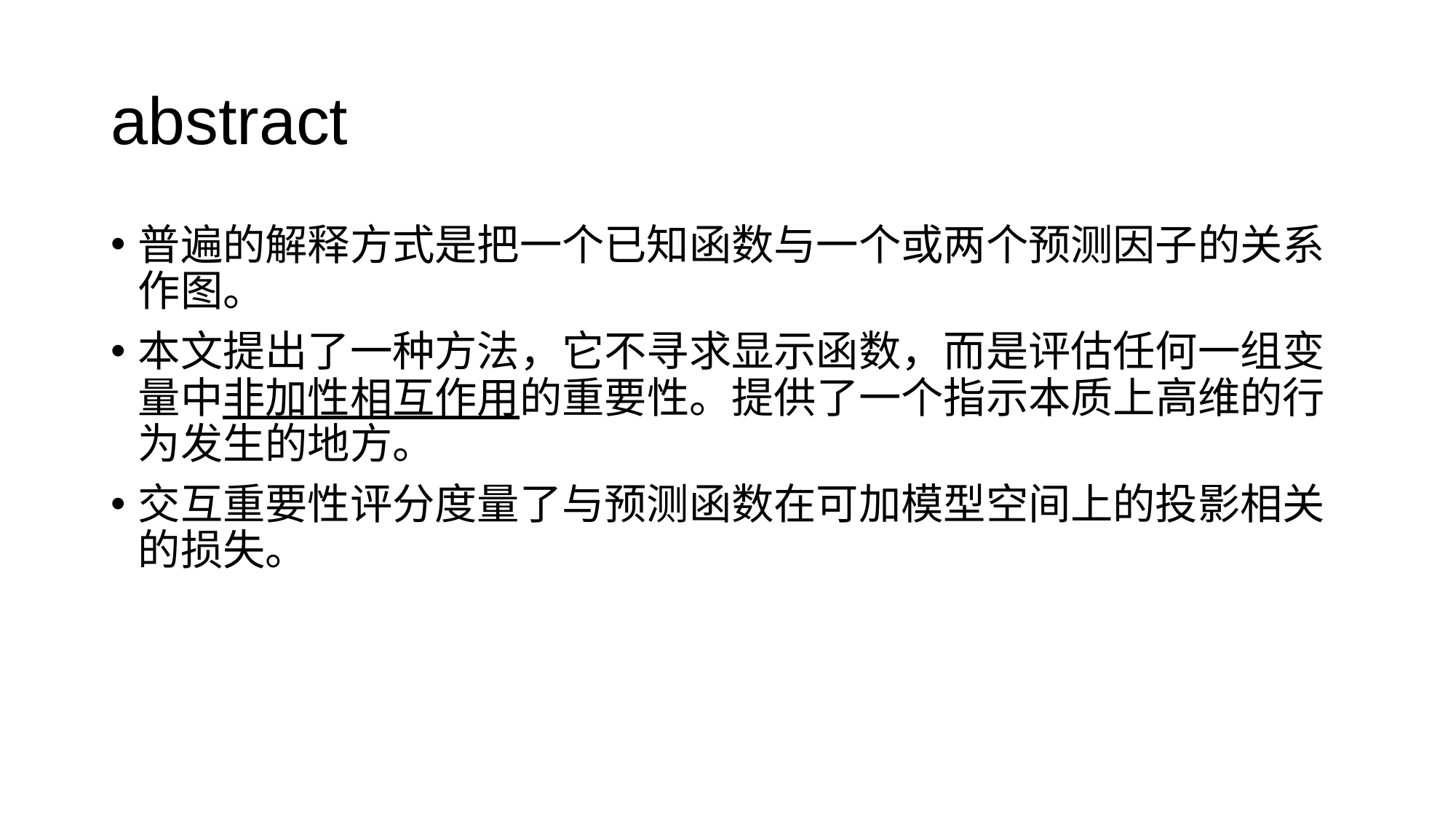

# abstract
普遍的解释方式是把一个已知函数与一个或两个预测因子的关系作图。
本文提出了一种方法，它不寻求显示函数，而是评估任何一组变量中非加性相互作用的重要性。提供了一个指示本质上高维的行为发生的地方。
交互重要性评分度量了与预测函数在可加模型空间上的投影相关的损失。